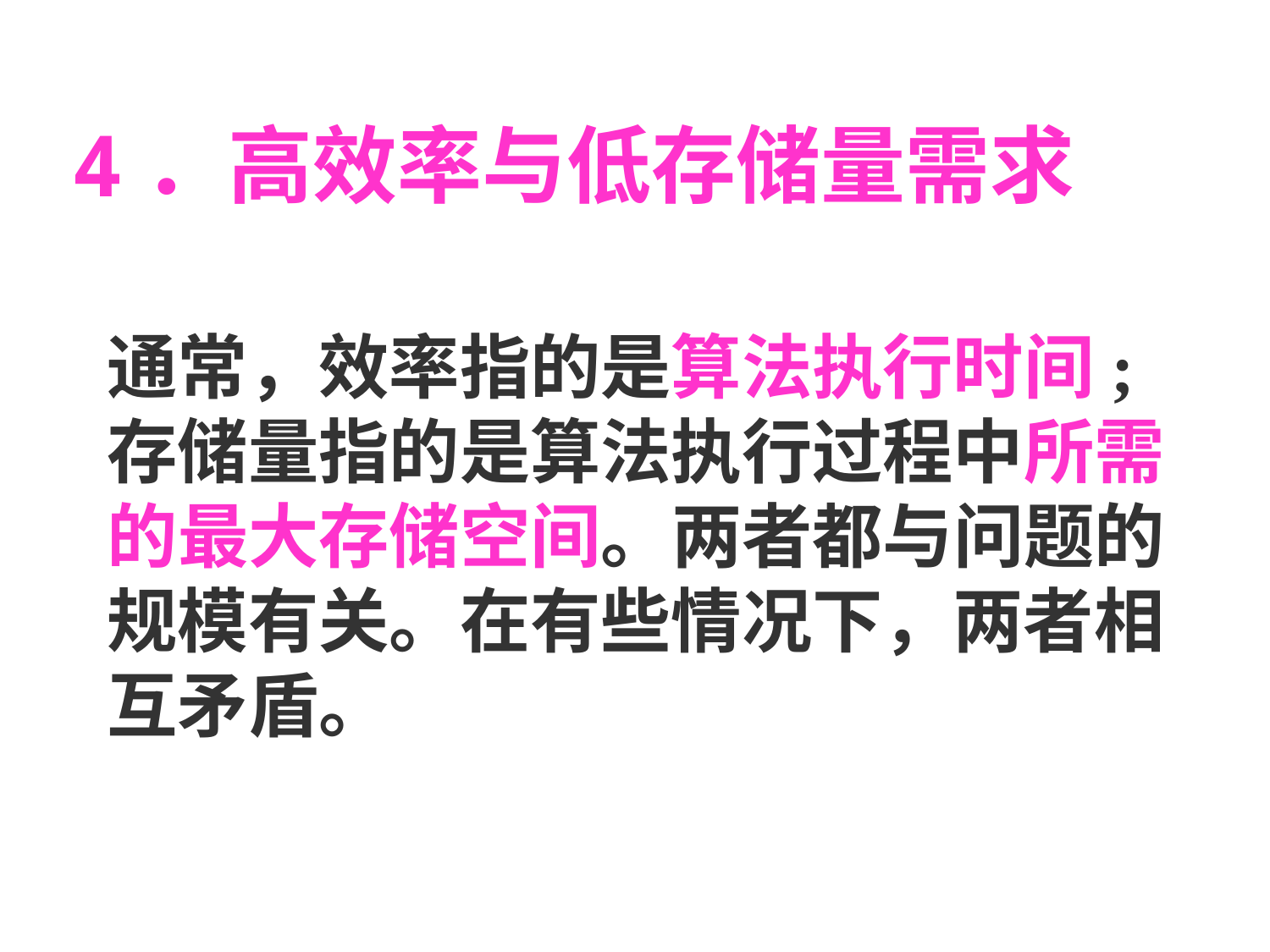

4．高效率与低存储量需求
通常，效率指的是算法执行时间;存储量指的是算法执行过程中所需的最大存储空间。两者都与问题的规模有关。在有些情况下，两者相互矛盾。